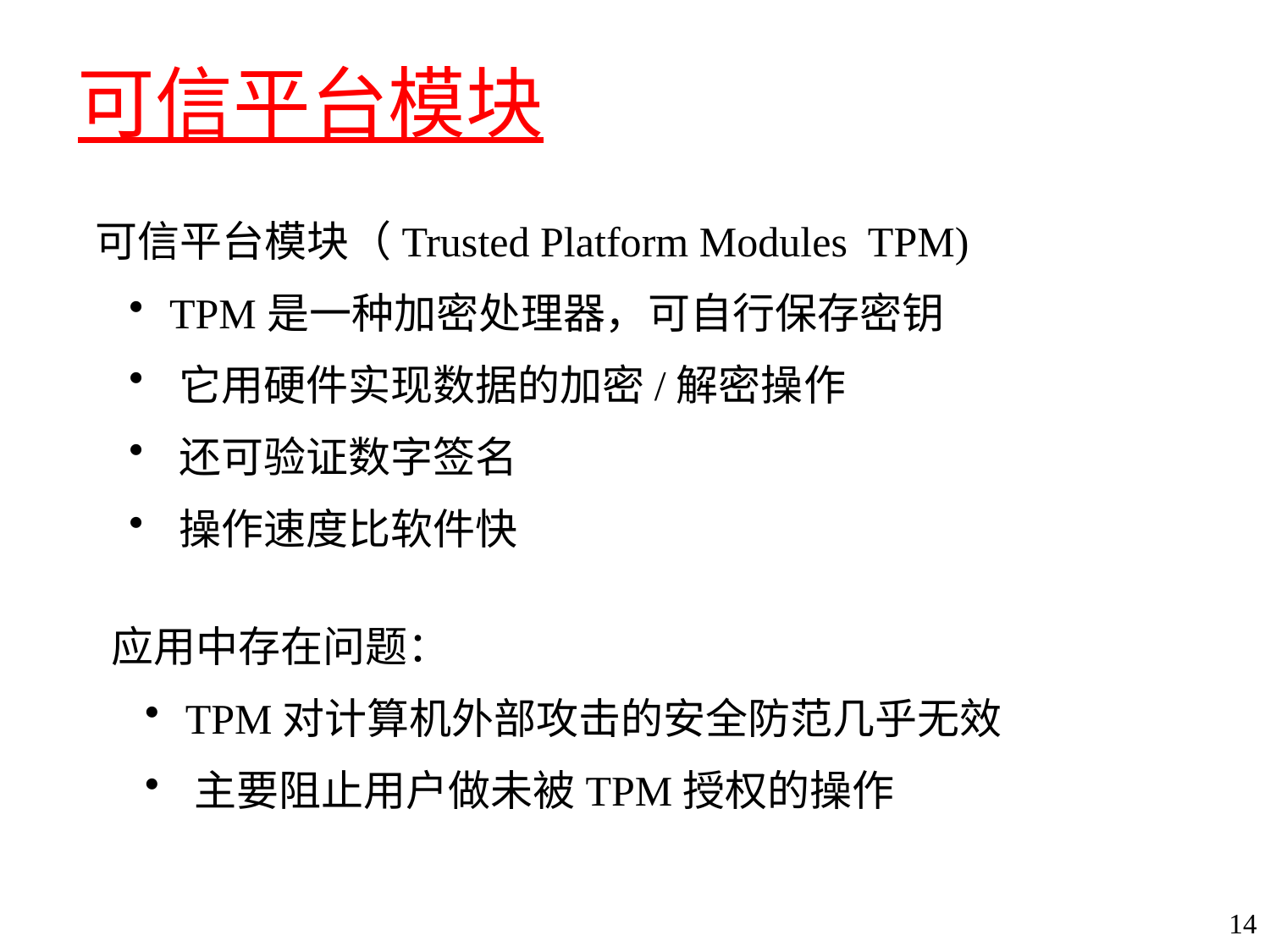

可信平台模块
可信平台模块（Trusted Platform Modules  TPM)
 TPM是一种加密处理器，可自行保存密钥
 它用硬件实现数据的加密/解密操作
 还可验证数字签名
 操作速度比软件快
应用中存在问题：
 TPM对计算机外部攻击的安全防范几乎无效
 主要阻止用户做未被TPM授权的操作
14